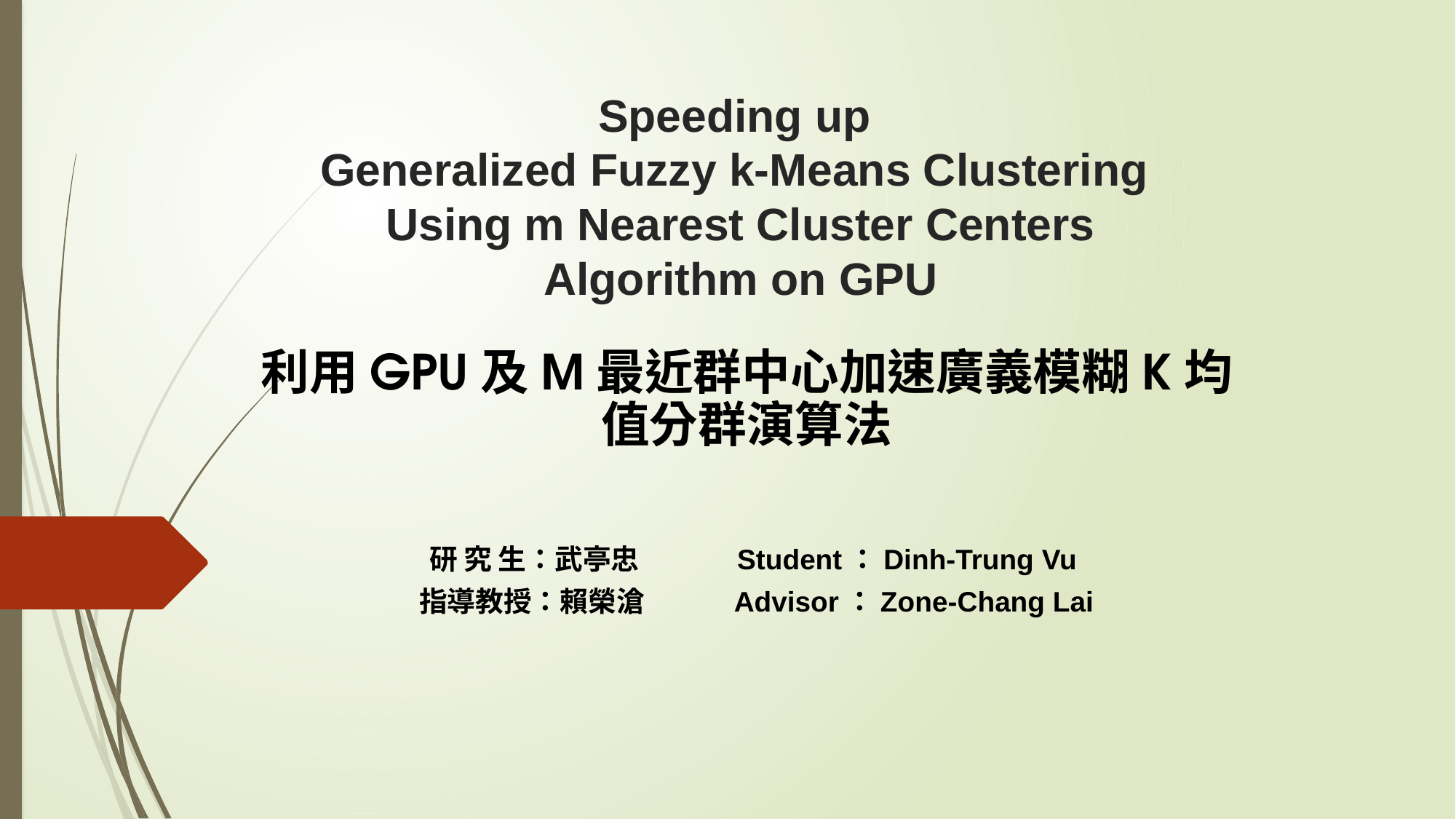

# Speeding up Generalized Fuzzy k-Means Clustering Using m Nearest Cluster Centers Algorithm on GPU
利用GPU及m最近群中心加速廣義模糊k均值分群演算法
 研 究 生：武亭忠          	Student：Dinh-Trung Vu
  指導教授：賴榮滄             Advisor：Zone-Chang Lai